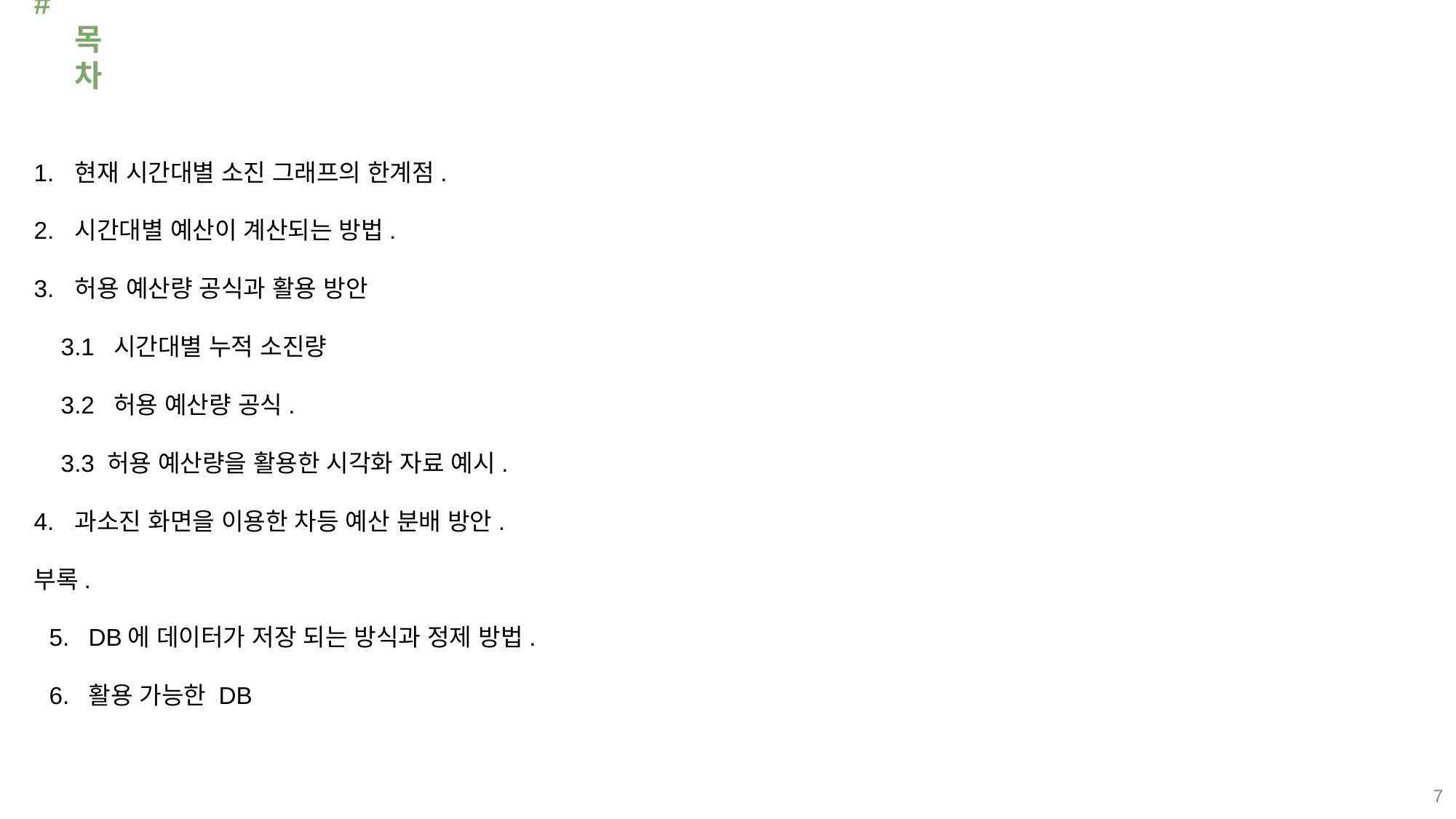

# 목차
현재 시간대별 소진 그래프의 한계점.
시간대별 예산이 계산되는 방법.
허용 예산량 공식과 활용 방안
    3.1  시간대별 누적 소진량
    3.2  허용 예산량 공식.
    3.3 허용 예산량을 활용한 시각화 자료 예시.
과소진 화면을 이용한 차등 예산 분배 방안.
부록.
DB에 데이터가 저장 되는 방식과 정제 방법.
활용 가능한 DB
7